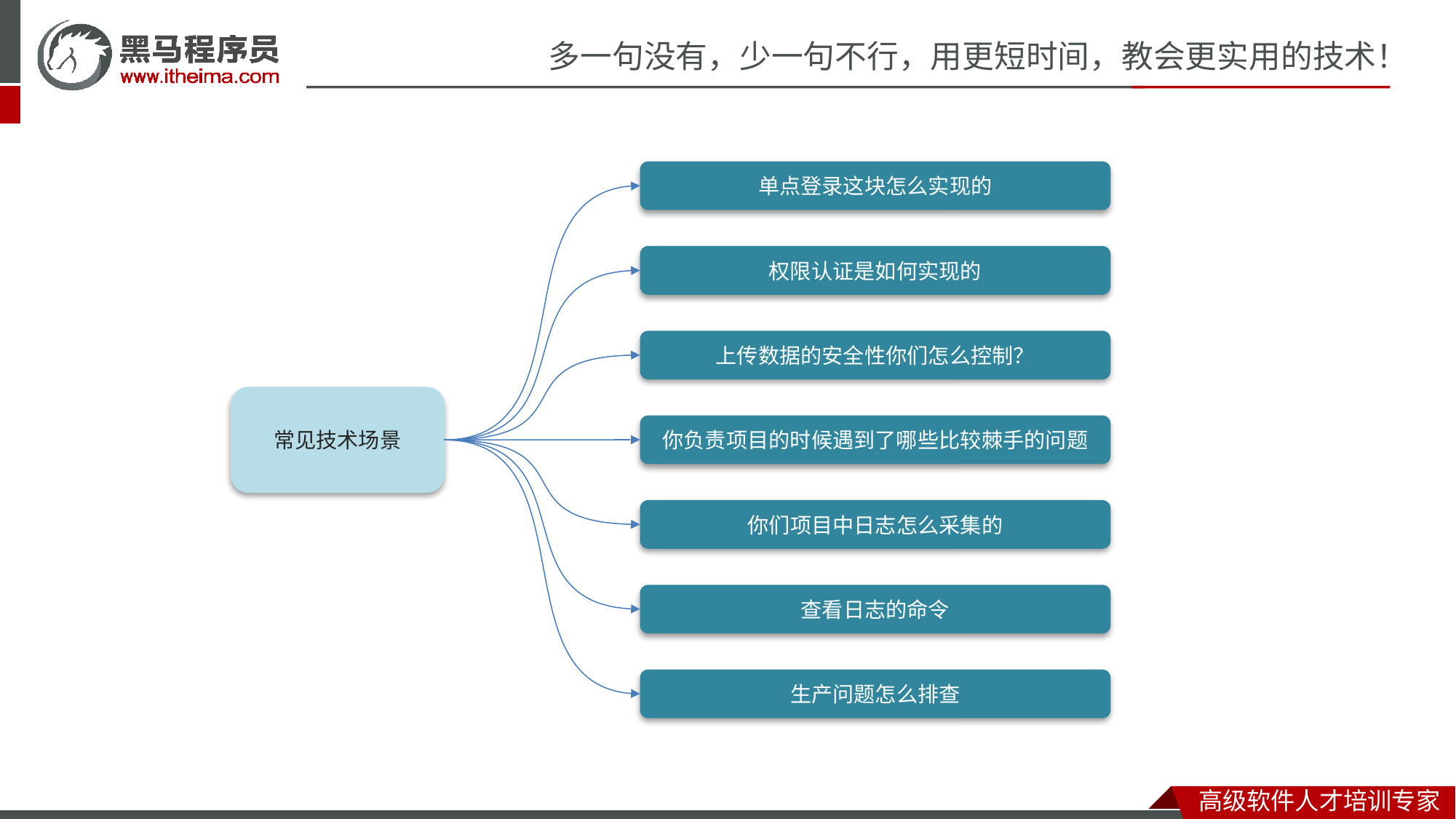

单点登录这块怎么实现的
权限认证是如何实现的
上传数据的安全性你们怎么控制？
常见技术场景
你负责项目的时候遇到了哪些比较棘手的问题
你们项目中日志怎么采集的
查看日志的命令
生产问题怎么排查